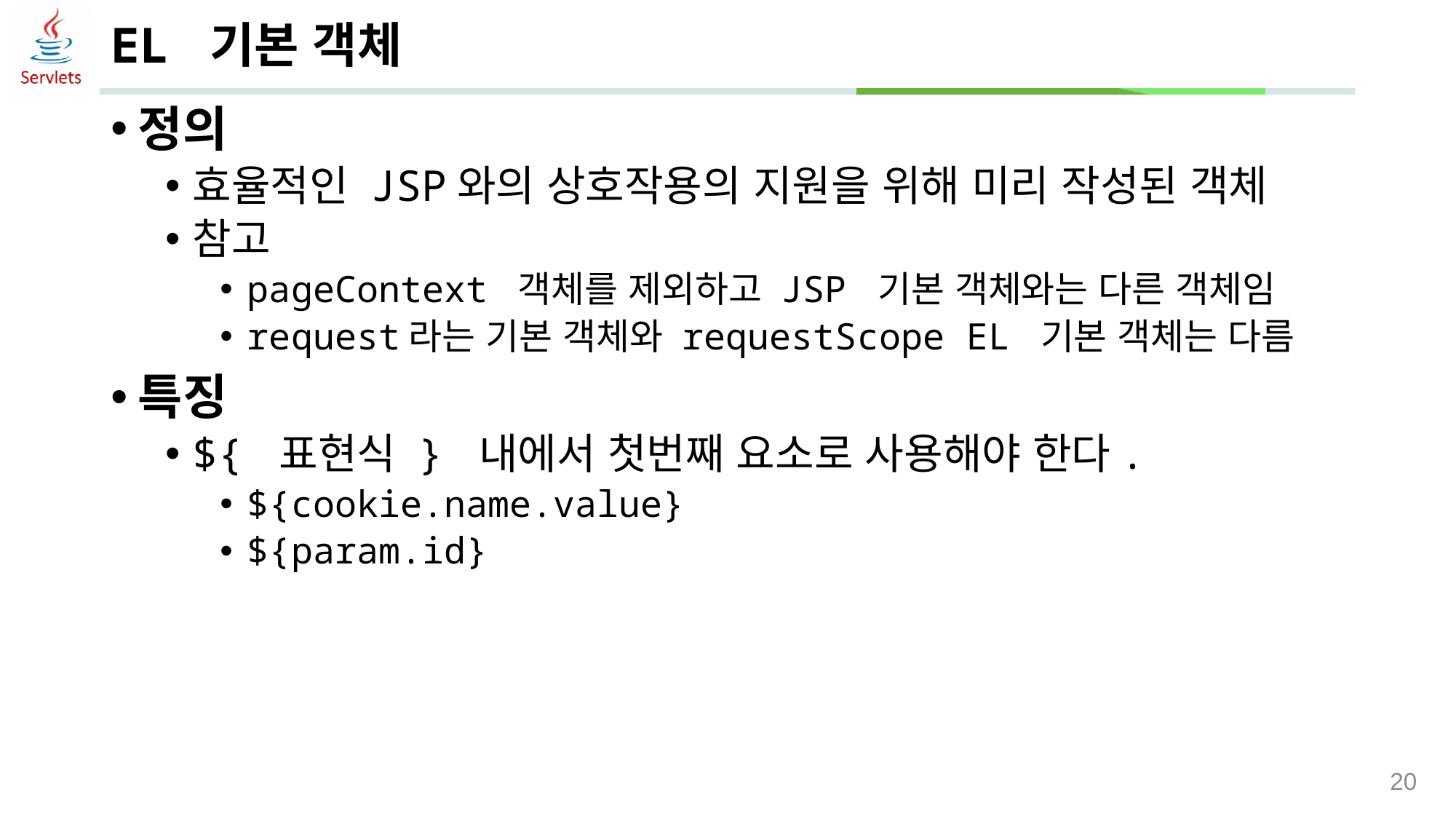

# EL 기본 객체
정의
효율적인 JSP와의 상호작용의 지원을 위해 미리 작성된 객체
참고
pageContext 객체를 제외하고 JSP 기본 객체와는 다른 객체임
request라는 기본 객체와 requestScope EL 기본 객체는 다름
특징
${ 표현식 } 내에서 첫번째 요소로 사용해야 한다.
${cookie.name.value}
${param.id}

20